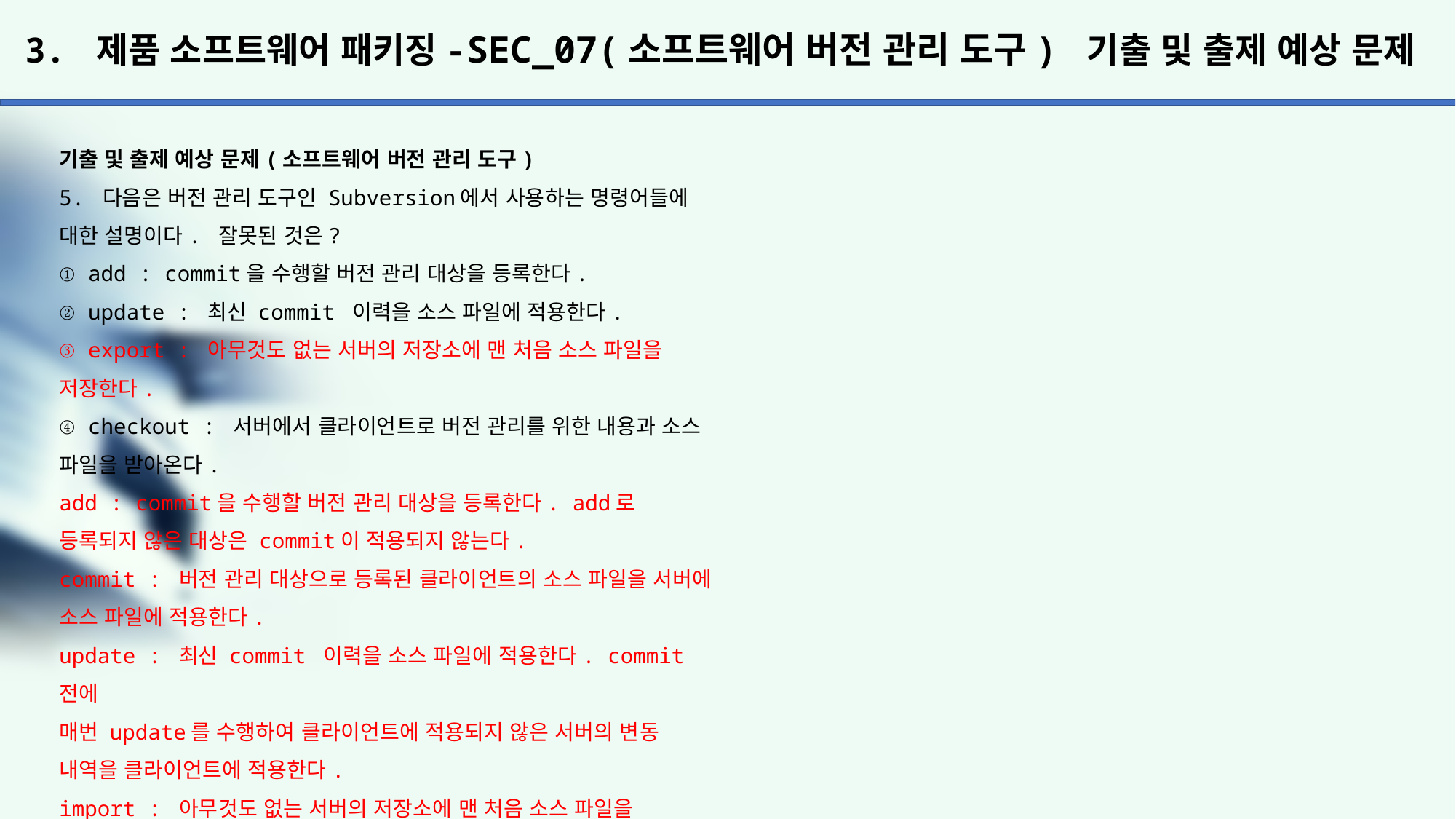

# 3. 제품 소프트웨어 패키징-SEC_07(소프트웨어 버전 관리 도구) 기출 및 출제 예상 문제
기출 및 출제 예상 문제(소프트웨어 버전 관리 도구)
5. 다음은 버전 관리 도구인 Subversion에서 사용하는 명령어들에
대한 설명이다. 잘못된 것은?
① add : commit을 수행할 버전 관리 대상을 등록한다.
② update : 최신 commit 이력을 소스 파일에 적용한다.
③ export : 아무것도 없는 서버의 저장소에 맨 처음 소스 파일을 저장한다.
④ checkout : 서버에서 클라이언트로 버전 관리를 위한 내용과 소스 파일을 받아온다.
add : commit을 수행할 버전 관리 대상을 등록한다. add로 등록되지 않은 대상은 commit이 적용되지 않는다.
commit : 버전 관리 대상으로 등록된 클라이언트의 소스 파일을 서버에 소스 파일에 적용한다.
update : 최신 commit 이력을 소스 파일에 적용한다. commit 전에
매번 update를 수행하여 클라이언트에 적용되지 않은 서버의 변동
내역을 클라이언트에 적용한다.
import : 아무것도 없는 서버의 저장소에 맨 처음 소스 파일을 저장하고 한 번 사용하면 다시 사용하지 않는다.
checkout : 서버에서 클라이언트로 버전 관리를 위한 내용과 소스 파일을 받아온다.
lock/unlock : 서버의 소스 파일이나 디렉터리를 잠그거나 해제 한다.
export : 버전 관리에 대한 정보를 제외한 순수한 소스 파일만을
서버에서 받아온다.
info : 지정한 파일에 대한 위치나 마지막 수정 일자 등에 대한
정보를 표시한다.
diff : 지정된 파일이나 경로에 대해 이전 리비전과의 차이를 표시한다.
merge : 다른 디렉터리에서 작업된 버전 관리 내역을 기본 개발
작업과 병합하다.
6. 다음은 버전 관리 도구인 Git에서 사용하는 명령어들에 대한 설명이다. 잘못된 것은?
① branch : 새로운 브랜치를 생성하거나 삭제한다.
② push : 원격 저장소의 전체 내용을 지역 저장소로 보낸다.
③ merge : 지정한 브랜치의 변경 내역을 현재 HEAD 포인터가 가리키는 브랜치에 반영한다.
④ init : 지역 저장소를 생성한다.
add : 작업 내역을 지역 저장소에 저장하기 위해 스테이징 영역에
추가한다. ‘—all’옵션으로 작업 디렉터리의 모든 파일을 스테이징 영역에 추가할 수 있다.
commit : 작업 내용을 지역 저장소에 저장한다.
branch : 새로운 브랜치를 생성하고, 최초로 commit을 하면 마스터(master)브랜치가 생성된다. commit 할 때마다 해당 브랜치
는 가장 최근의 commit한 내용을 가리키게 된다.
‘d’라는 옵션으로 브랜치를 삭제할 수 있다.
push : 로컬 저장소의 전체 내용을 원격 저장소에 반영한다.
fetch(clone) : 원격 저장소의 변경 이력만을 지역 저장소로 가져와 반영한다.
merge : 지정한 브랜치의 변경 내역을 현재 HEAD 포인터가 가리키는 브랜치에 반영함으로써 두 브랜치를 병합한다.
init : 지역 저장소를 생성한다.
remote add : 원격 저장소에 연결한다.